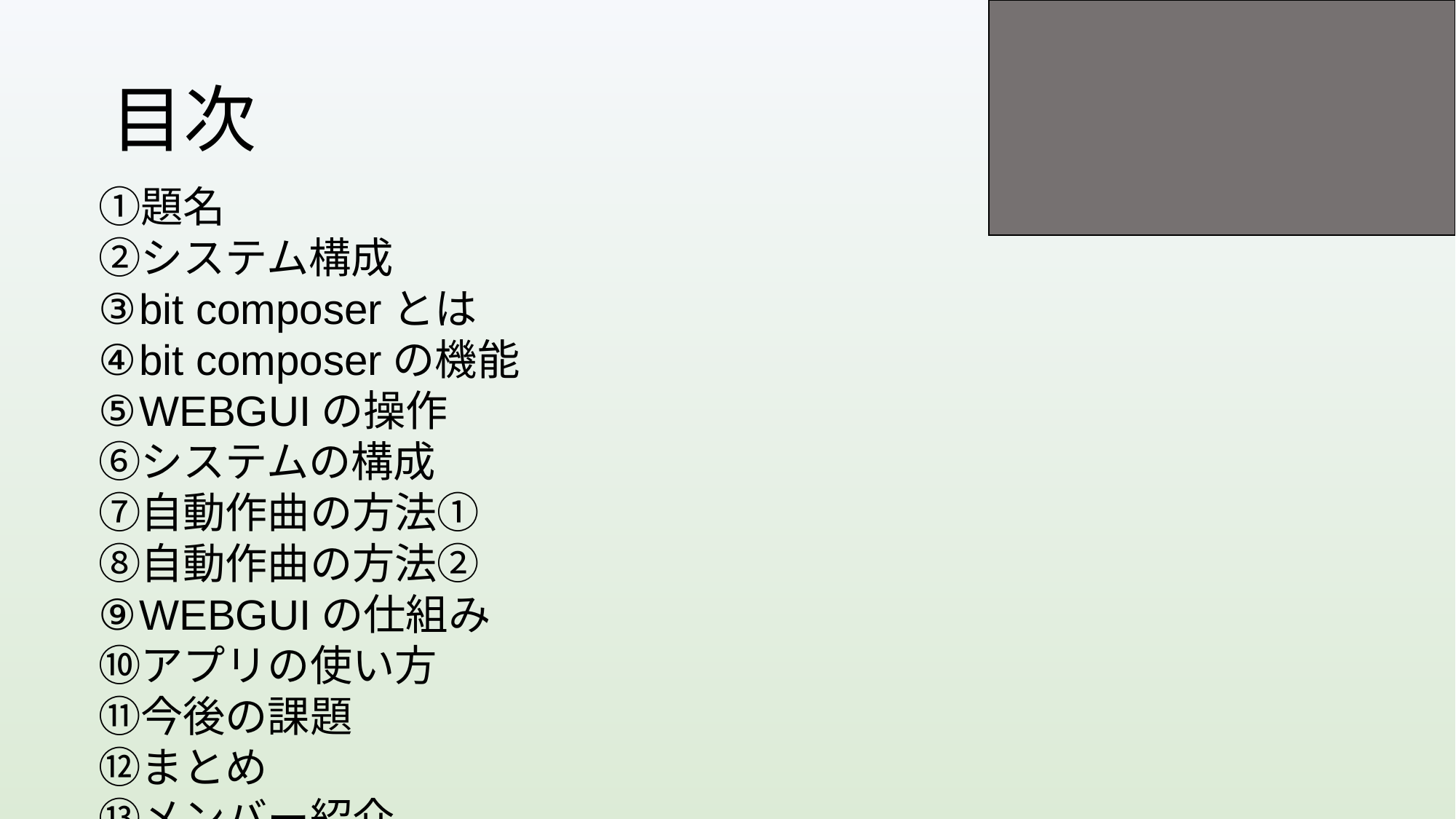

# 目次
題名
システム構成
bit composerとは
bit composerの機能
WEBGUIの操作
システムの構成
自動作曲の方法①
自動作曲の方法②
WEBGUIの仕組み
アプリの使い方
今後の課題
まとめ
メンバー紹介